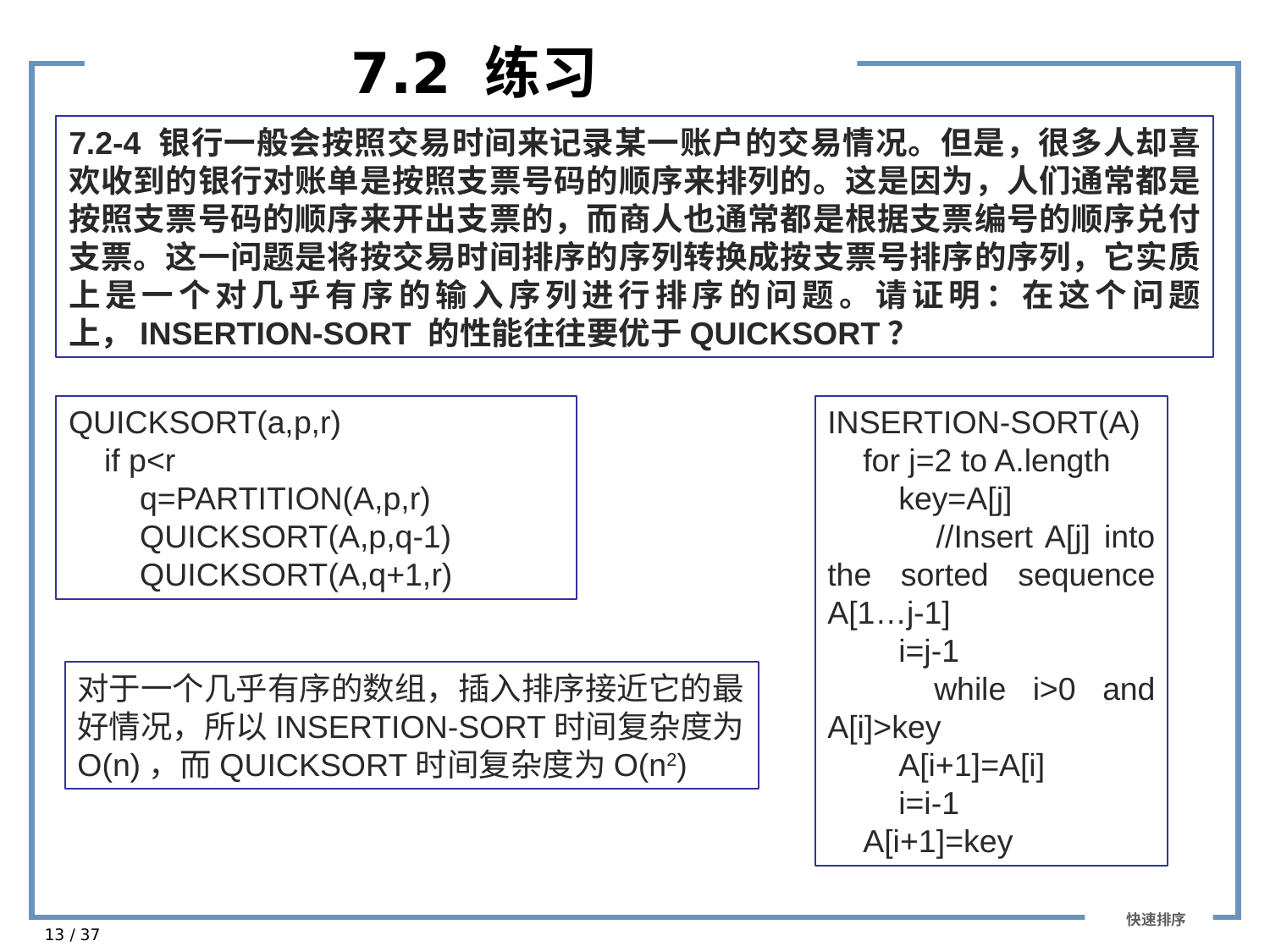

# 7.2 练习
7.2-4 银行一般会按照交易时间来记录某一账户的交易情况。但是，很多人却喜欢收到的银行对账单是按照支票号码的顺序来排列的。这是因为，人们通常都是按照支票号码的顺序来开出支票的，而商人也通常都是根据支票编号的顺序兑付支票。这一问题是将按交易时间排序的序列转换成按支票号排序的序列，它实质上是一个对几乎有序的输入序列进行排序的问题。请证明：在这个问题上，INSERTION-SORT 的性能往往要优于QUICKSORT？
QUICKSORT(a,p,r)
    if p<r
        q=PARTITION(A,p,r)
        QUICKSORT(A,p,q-1)
        QUICKSORT(A,q+1,r)
INSERTION-SORT(A)
    for j=2 to A.length
        key=A[j]
        //Insert A[j] into the sorted sequence A[1…j-1]
        i=j-1
    while i>0 and A[i]>key
        A[i+1]=A[i]
        i=i-1
    A[i+1]=key
对于一个几乎有序的数组，插入排序接近它的最好情况，所以INSERTION-SORT时间复杂度为O(n)，而QUICKSORT时间复杂度为O(n2)
快速排序
13 / 37